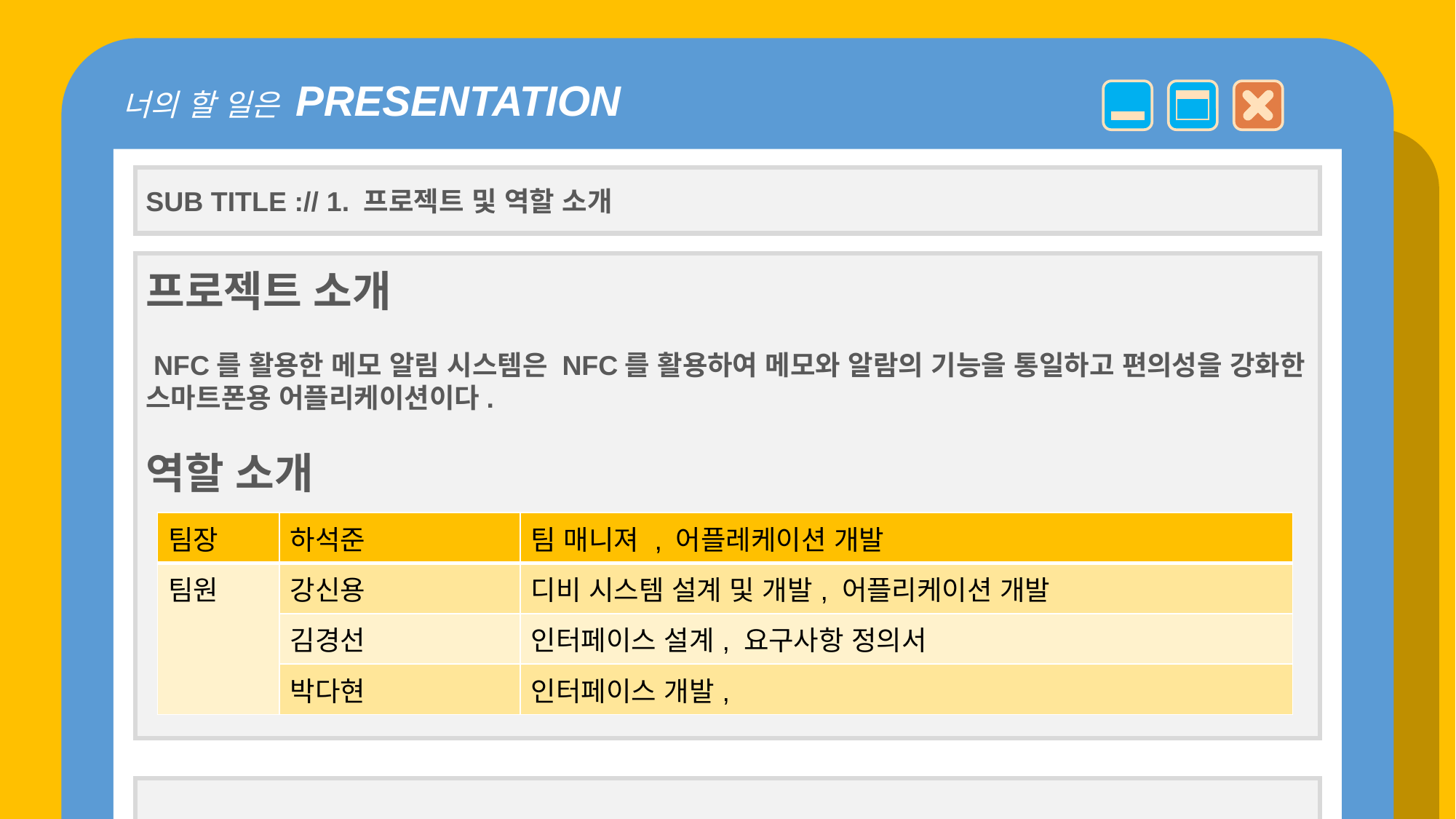

너의 할 일은 PRESENTATION

SUB TITLE :// 1. 프로젝트 및 역할 소개

프로젝트 소개

 NFC를 활용한 메모 알림 시스템은 NFC를 활용하여 메모와 알람의 기능을 통일하고 편의성을 강화한 스마트폰용 어플리케이션이다.

역할 소개

| 팀장 | 하석준 | 팀 매니져 , 어플레케이션 개발 |
| --- | --- | --- |
| 팀원 | 강신용 | 디비 시스템 설계 및 개발, 어플리케이션 개발 |
|  | 김경선 | 인터페이스 설계, 요구사항 정의서 |
|  | 박다현 | 인터페이스 개발, |